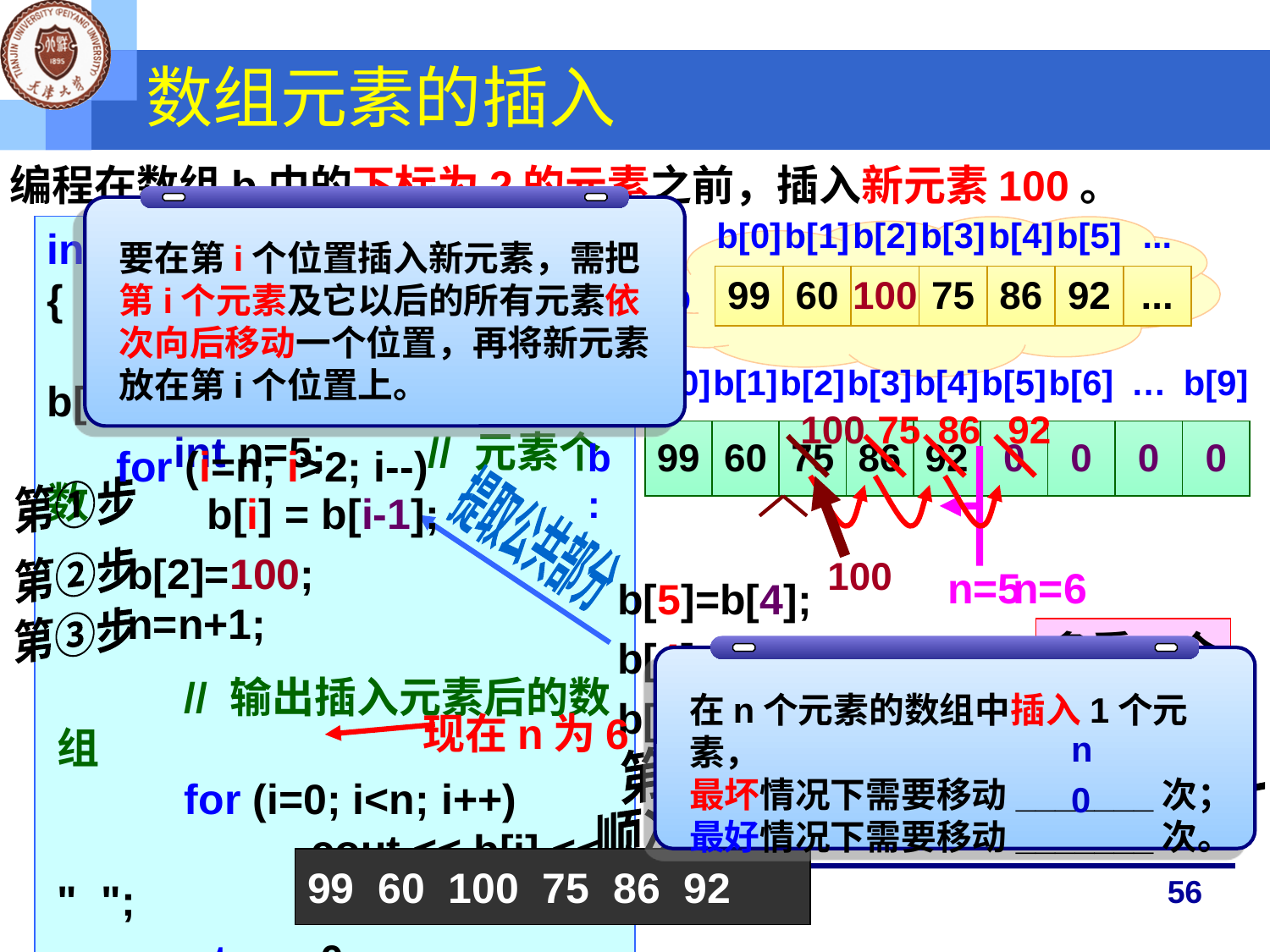

# 数组元素的插入
编程在数组b中的下标为2的元素之前，插入新元素100。

要在第i个位置插入新元素，需把第i个元素及它以后的所有元素依次向后移动一个位置，再将新元素放在第i个位置上。
| b[0] | b[1] | b[2] | b[3] | b[4] | b[5] | ... |
| --- | --- | --- | --- | --- | --- | --- |
| 99 | 60 | 100 | 75 | 86 | 92 | ... |
int  main()
{ 	int i,
	    b[10]={99,60,75,86,92};
	int n=5; 	// 元素个数

	return  0;
}

b:
| b[0] | b[1] | b[2] | b[3] | b[4] | b[5] | b[6] | … | b[9] |
| --- | --- | --- | --- | --- | --- | --- | --- | --- |
| 99 | 60 | 75 | 86 | 92 | 0 | 0 | 0 | 0 |
100

75

86

92

b:
for (i=n; i>2; i--)

第①步

b[i] = b[i-1];

提取公共部分

b[2]=100;
第②步
100
n=5
n=6
b[5]=b[4];
n=n+1;
第③步
多看一个
n=n+1;
b[4]=b[3];
b[2]=100;

在n个元素的数组中插入1个元素，
最坏情况下需要移动_______次；
最好情况下需要移动_______次。
	// 输出插入元素后的数组
	for (i=0; i<n; i++)
		cout << b[i] << "  ";
第②步
新值入位
b[3]=b[2];
现在n为6
第③步
个数加一
n

第①步
顺次移动
0
99  60  100  75  86  92